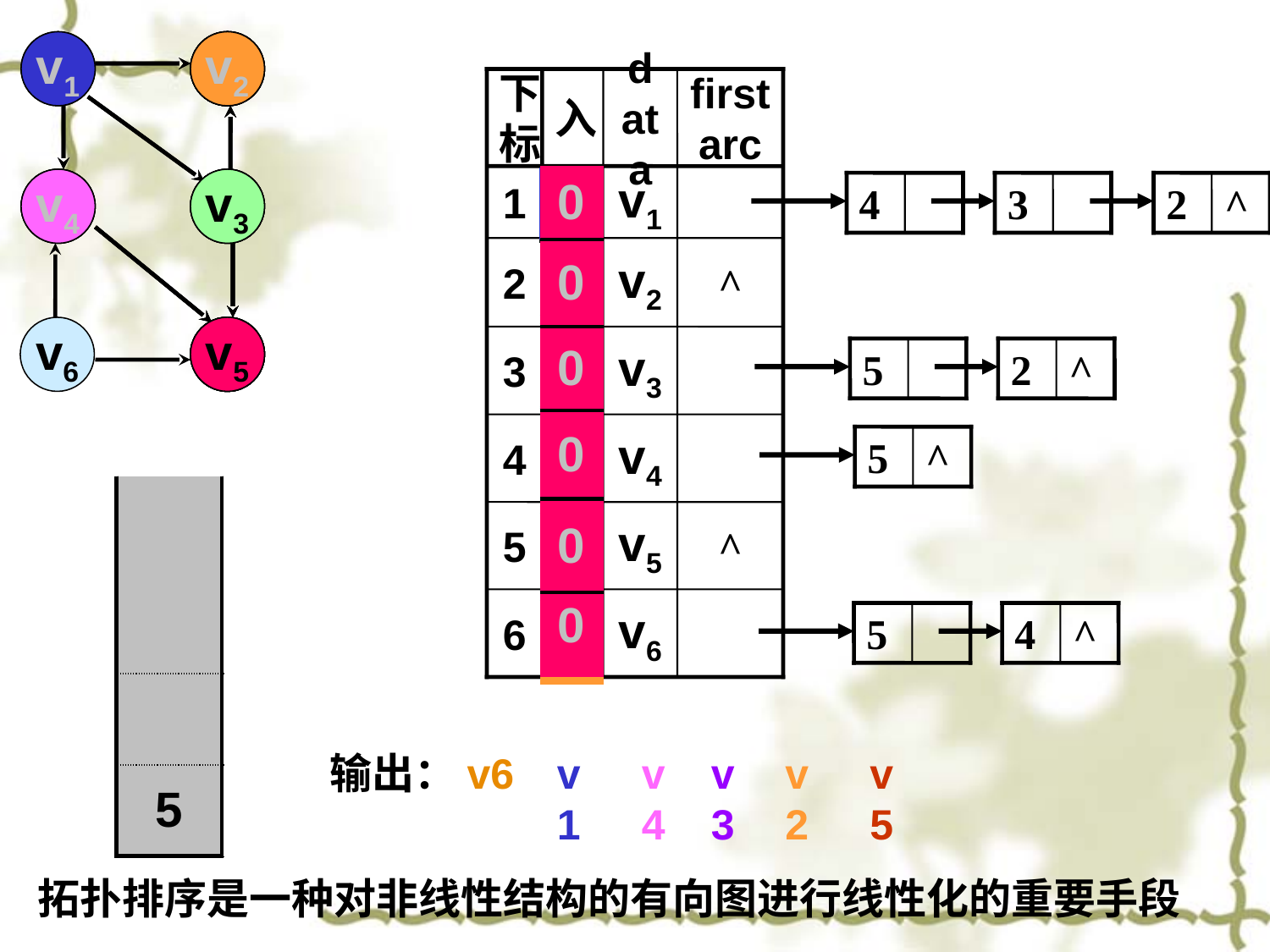

v1
v2

v4
v3

v6
v5

v1
v2

v4
v3

v5
v2

v4
v3

v5
v2

v3

v5
v2
v5
下标

入

data

firstarc

1

0
v1

4

3

2

^

2

2
v2
^
3

1
v3

5

2

^

4

2
v4

5

^

5

3
v5
^
6

0
v6

5

4

^

| 0 |
| --- |
| 0 |
| 0 |
| 0 |
| 0 |
| 0 |
| 0 |
| --- |
| 1 |
| 0 |
| 0 |
| 1 |
| 0 |
| 0 |
| --- |
| 2 |
| 1 |
| 1 |
| 2 |
| 0 |
| 0 |
| --- |
| 1 |
| 0 |
| 0 |
| 2 |
| 0 |
| 0 |
| --- |
| 0 |
| 0 |
| 0 |
| 0 |
| 0 |
v5
|  |
| --- |
| 6 |
| 1 |
|  |
| --- |
|  |
| 1 |
|  |
| --- |
| 4 |
| 3 |
|  |
| --- |
|  |
| 3 |
|  |
| --- |
| 2 |
| 5 |
|  |
| --- |
|  |
| 5 |
|  |
| --- |
|  |
| 5 |
输出：v6
v1
v4
v3
v2
v5
拓扑排序是一种对非线性结构的有向图进行线性化的重要手段